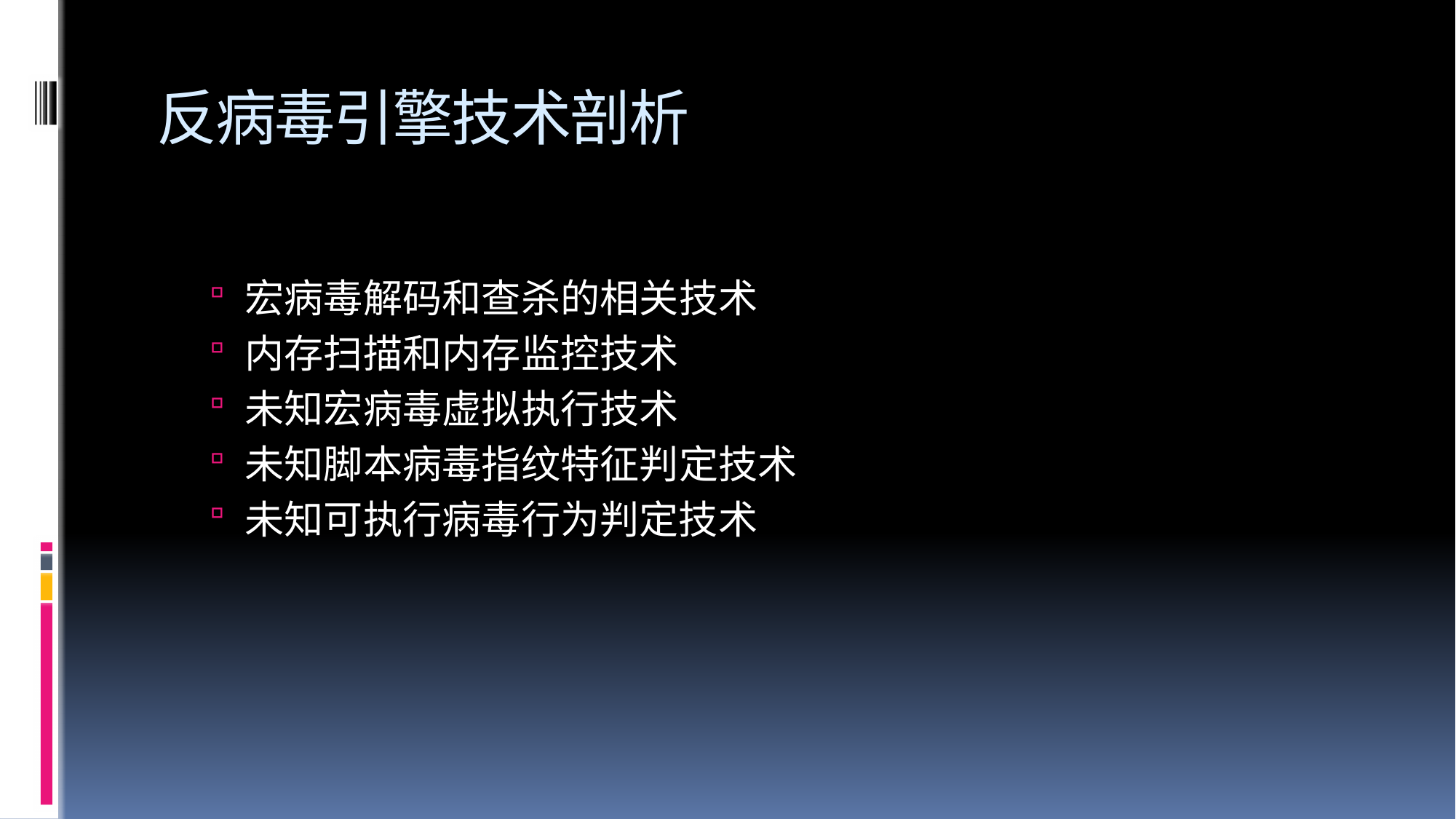

# 反病毒引擎技术剖析

宏病毒解码和查杀的相关技术
内存扫描和内存监控技术
未知宏病毒虚拟执行技术
未知脚本病毒指纹特征判定技术
未知可执行病毒行为判定技术